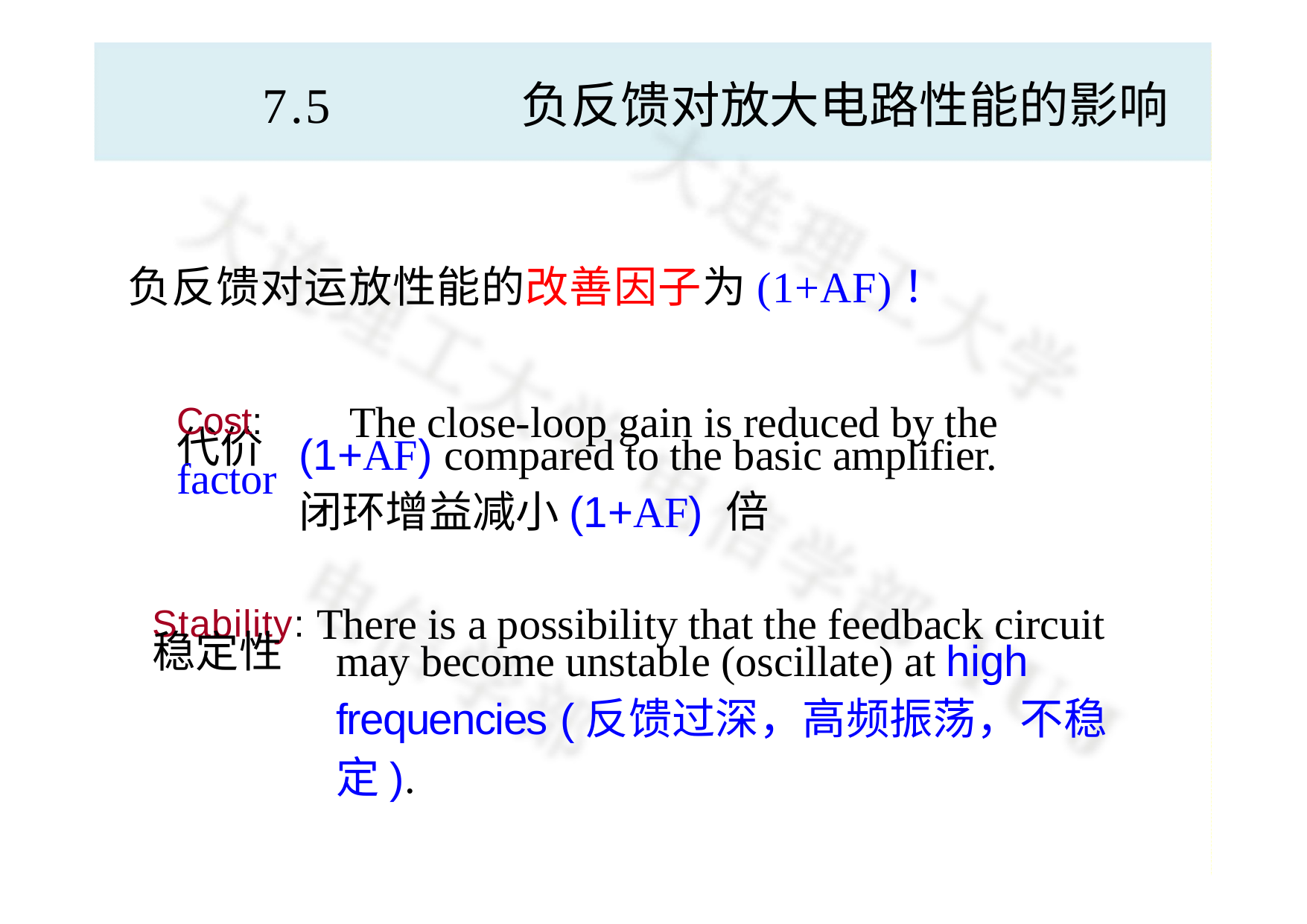

# 7.5	负反馈对放大电路性能的影响
负反馈对运放性能的改善因子为(1+AF)！

Cost:	The close-loop gain is reduced by the factor
代价
(1+AF) compared to the basic amplifier.
闭环增益减小(1+AF) 倍
Stability: There is a possibility that the feedback circuit
稳定性
may become unstable (oscillate) at high  frequencies (反馈过深，高频振荡，不稳定).
21